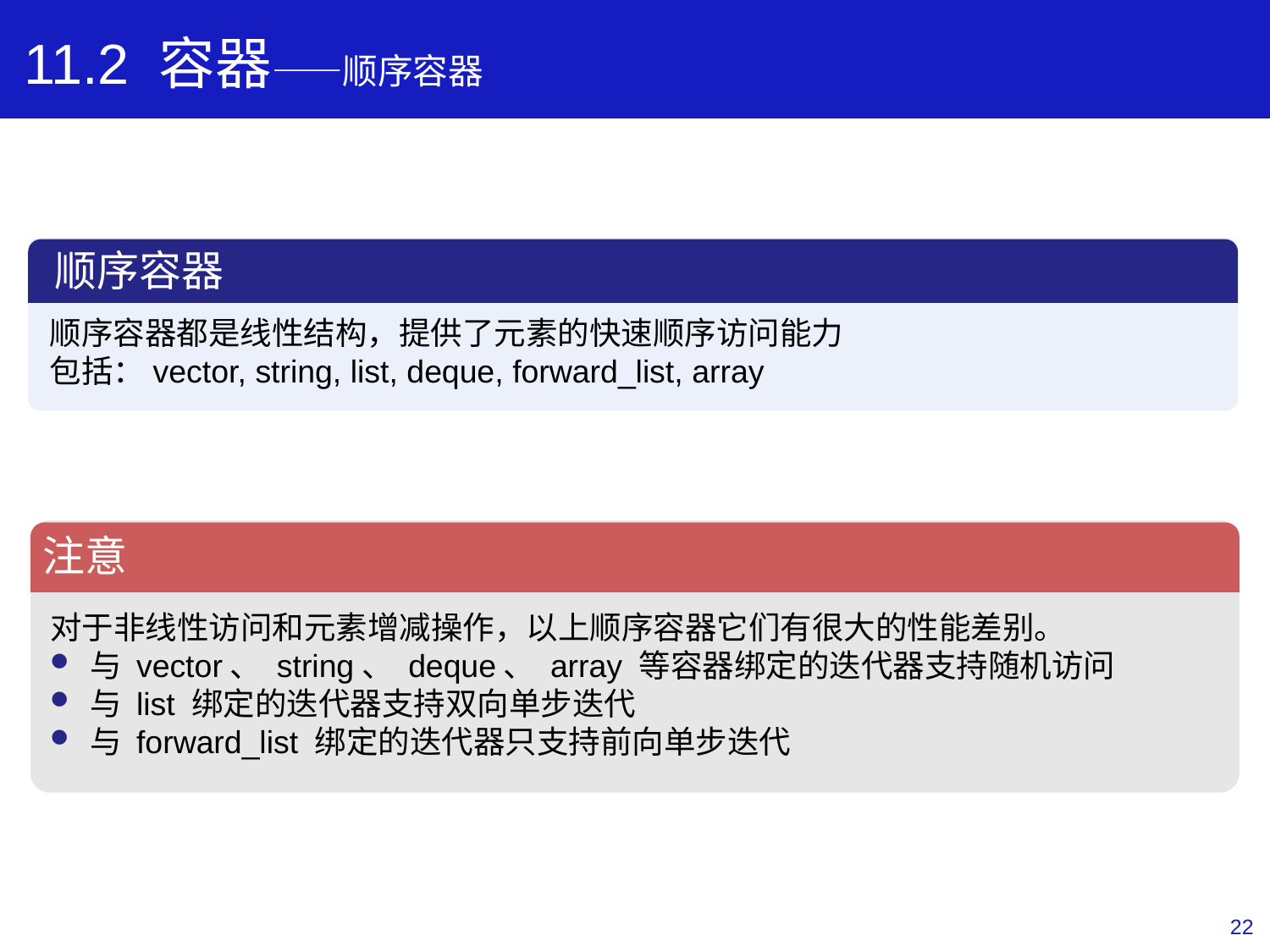

11.2 容器——顺序容器
顺序容器

顺序容器都是线性结构，提供了元素的快速顺序访问能力
包括：vector, string, list, deque, forward_list, array

注意
对于非线性访问和元素增减操作，以上顺序容器它们有很大的性能差别。
与 vector、 string、 deque、 array 等容器绑定的迭代器支持随机访问
与 list 绑定的迭代器支持双向单步迭代
与 forward_list 绑定的迭代器只支持前向单步迭代
22